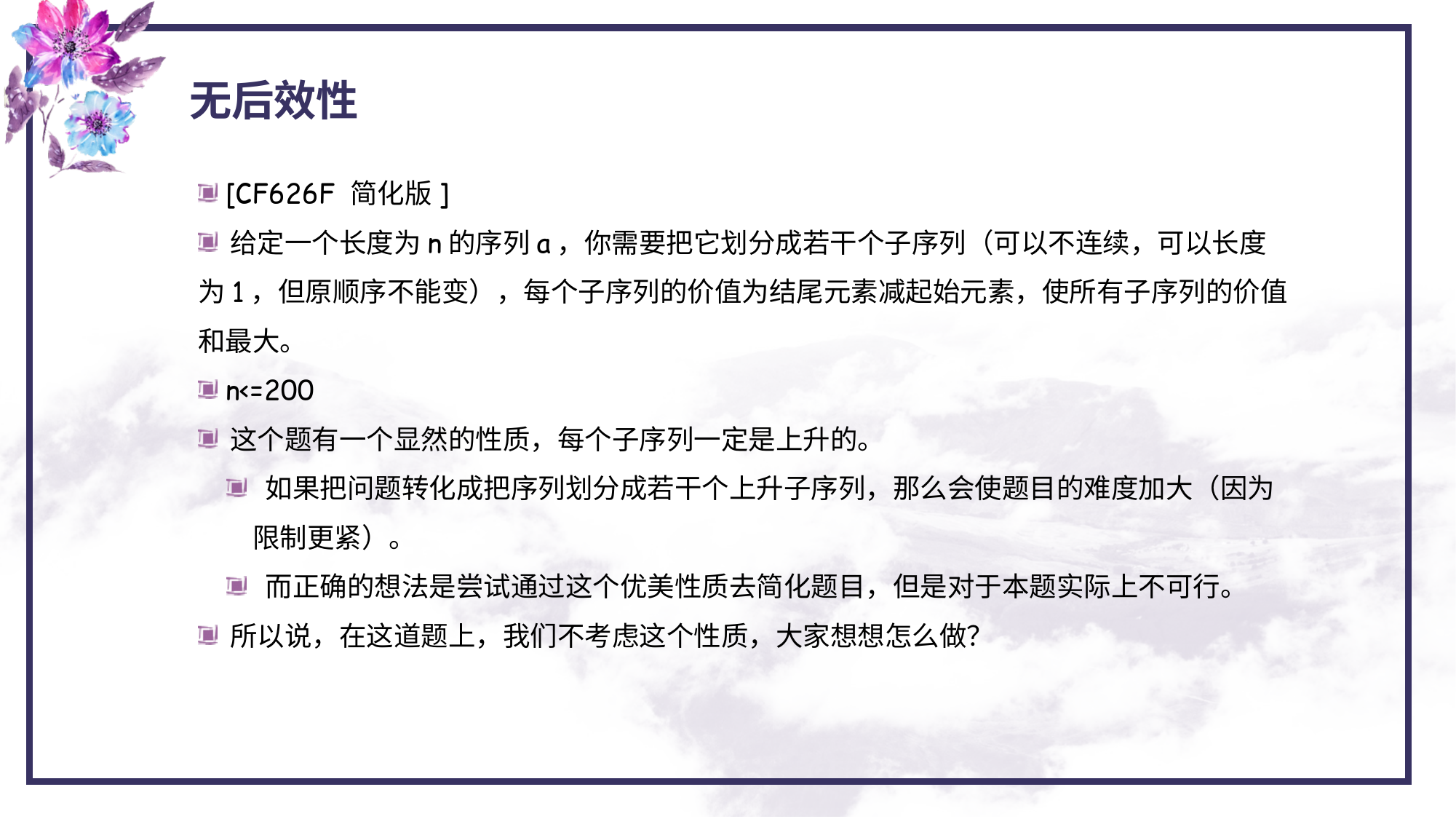

无后效性
 [CF626F 简化版]
 给定一个长度为n的序列a，你需要把它划分成若干个子序列（可以不连续，可以长度为1，但原顺序不能变），每个子序列的价值为结尾元素减起始元素，使所有子序列的价值和最大。
 n<=200
 这个题有一个显然的性质，每个子序列一定是上升的。
 如果把问题转化成把序列划分成若干个上升子序列，那么会使题目的难度加大（因为限制更紧）。
 而正确的想法是尝试通过这个优美性质去简化题目，但是对于本题实际上不可行。
 所以说，在这道题上，我们不考虑这个性质，大家想想怎么做？